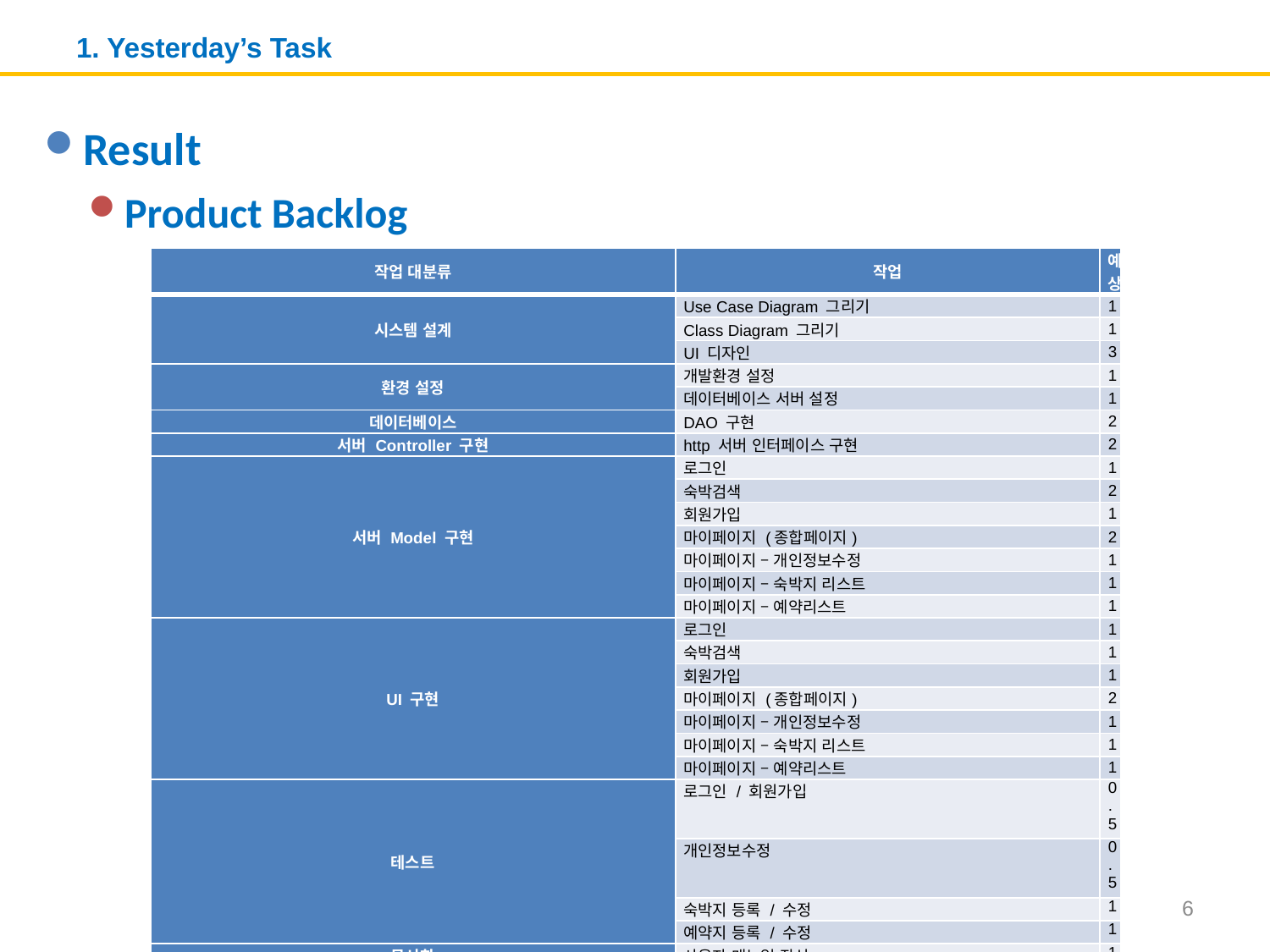

# 1. Yesterday’s Task
Result
Product Backlog

| 작업 대분류 | 작업 | 예상 |
| --- | --- | --- |
| 시스템 설계 | Use Case Diagram 그리기 | 1 |
|  | Class Diagram 그리기 | 1 |
|  | UI 디자인 | 3 |
| 환경 설정 | 개발환경 설정 | 1 |
|  | 데이터베이스 서버 설정 | 1 |
| 데이터베이스 | DAO 구현 | 2 |
| 서버 Controller 구현 | http 서버 인터페이스 구현 | 2 |
| 서버 Model 구현 | 로그인 | 1 |
|  | 숙박검색 | 2 |
|  | 회원가입 | 1 |
|  | 마이페이지 (종합페이지) | 2 |
|  | 마이페이지 – 개인정보수정 | 1 |
|  | 마이페이지 – 숙박지 리스트 | 1 |
|  | 마이페이지 – 예약리스트 | 1 |
| UI 구현 | 로그인 | 1 |
|  | 숙박검색 | 1 |
|  | 회원가입 | 1 |
|  | 마이페이지 (종합페이지) | 2 |
|  | 마이페이지 – 개인정보수정 | 1 |
|  | 마이페이지 – 숙박지 리스트 | 1 |
|  | 마이페이지 – 예약리스트 | 1 |
| 테스트 | 로그인 / 회원가입 | 0.5 |
|  | 개인정보수정 | 0.5 |
|  | 숙박지 등록 / 수정 | 1 |
|  | 예약지 등록 / 수정 | 1 |
| 문서화 | 사용자 매뉴얼 작성 | 1 |
| 총 예상 |  | 32 |
6